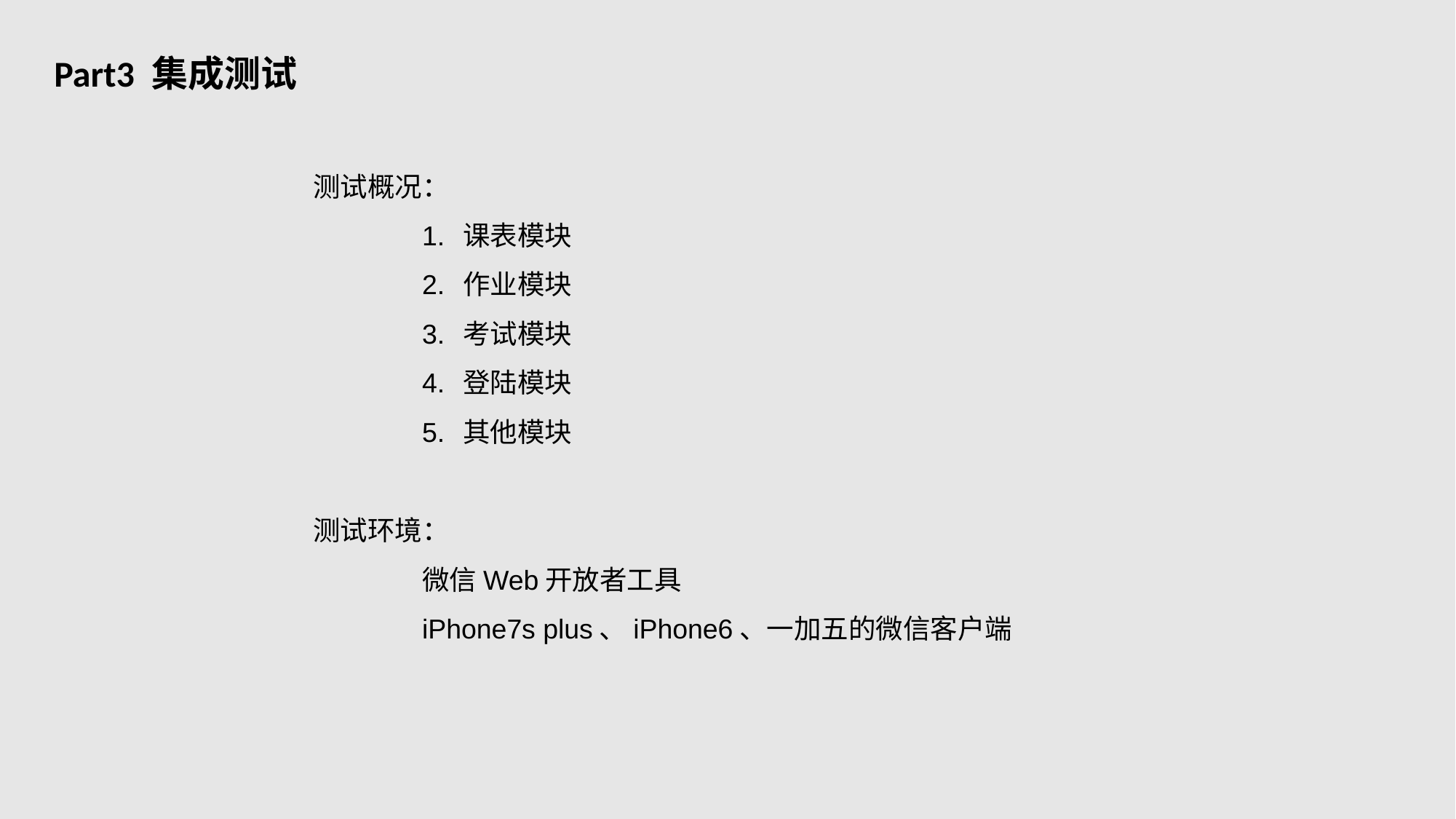

Part3 集成测试
测试概况：
课表模块
作业模块
考试模块
登陆模块
其他模块

测试环境：
	微信Web开放者工具
	iPhone7s plus、iPhone6、一加五的微信客户端